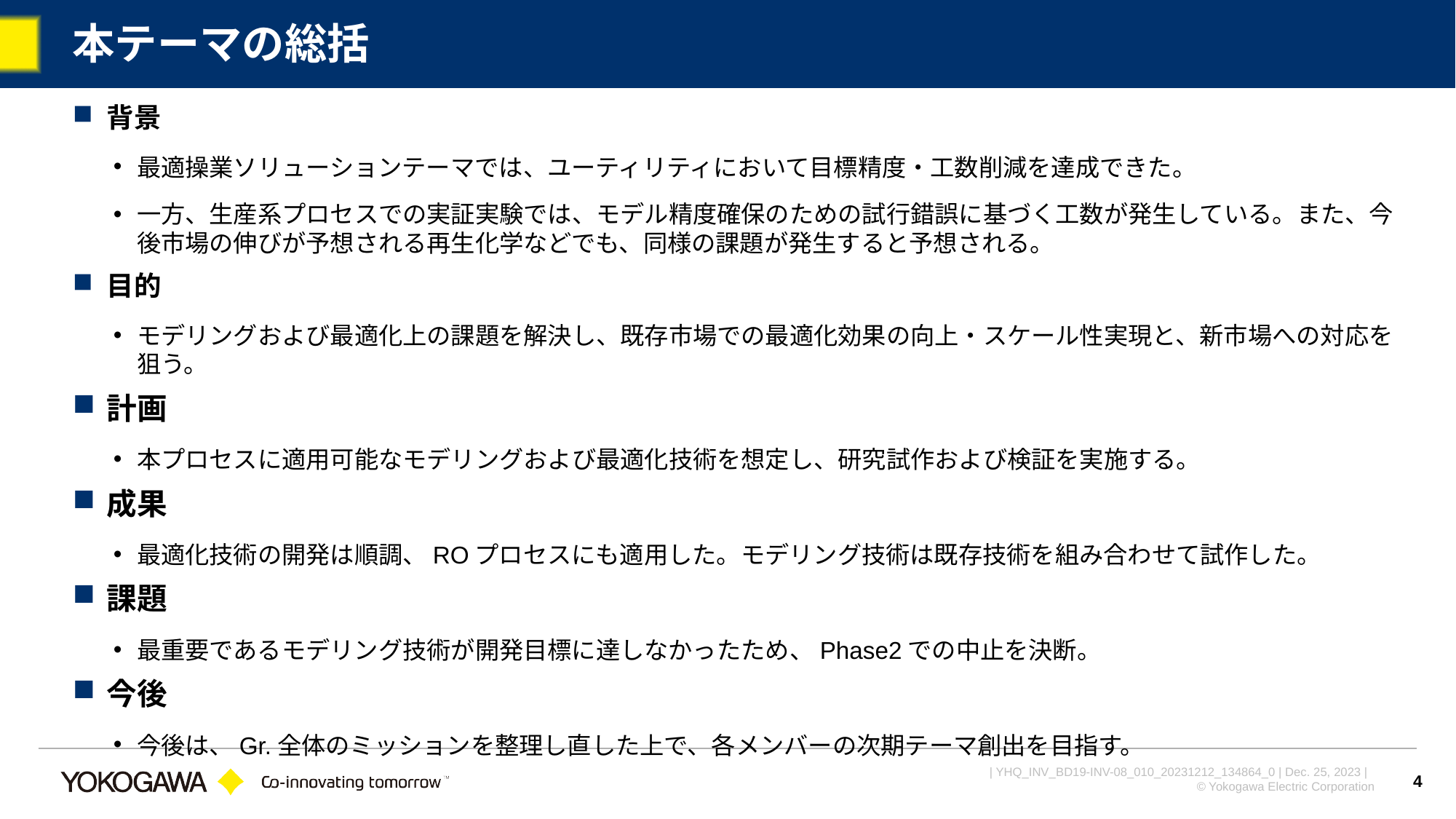

# 本テーマの総括
背景
最適操業ソリューションテーマでは、ユーティリティにおいて目標精度・工数削減を達成できた。
一方、生産系プロセスでの実証実験では、モデル精度確保のための試行錯誤に基づく工数が発生している。また、今後市場の伸びが予想される再生化学などでも、同様の課題が発生すると予想される。
目的
モデリングおよび最適化上の課題を解決し、既存市場での最適化効果の向上・スケール性実現と、新市場への対応を狙う。
計画
本プロセスに適用可能なモデリングおよび最適化技術を想定し、研究試作および検証を実施する。
成果
最適化技術の開発は順調、ROプロセスにも適用した。モデリング技術は既存技術を組み合わせて試作した。
課題
最重要であるモデリング技術が開発目標に達しなかったため、Phase2での中止を決断。
今後
今後は、Gr.全体のミッションを整理し直した上で、各メンバーの次期テーマ創出を目指す。

4